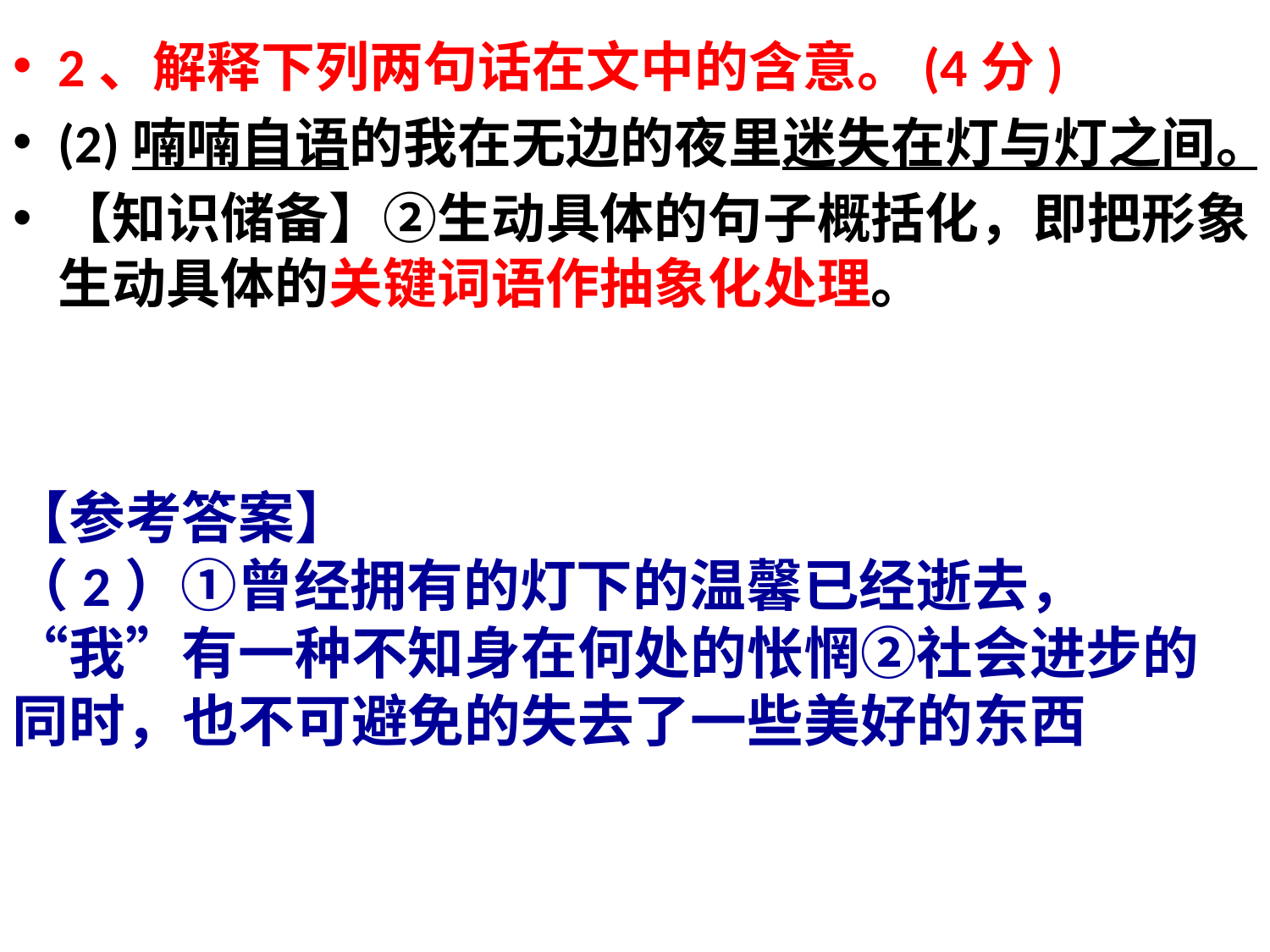

2、解释下列两句话在文中的含意。(4分)
(2)喃喃自语的我在无边的夜里迷失在灯与灯之间。
【知识储备】②生动具体的句子概括化，即把形象生动具体的关键词语作抽象化处理。

【参考答案】
（2）①曾经拥有的灯下的温馨已经逝去，“我”有一种不知身在何处的怅惘②社会进步的同时，也不可避免的失去了一些美好的东西